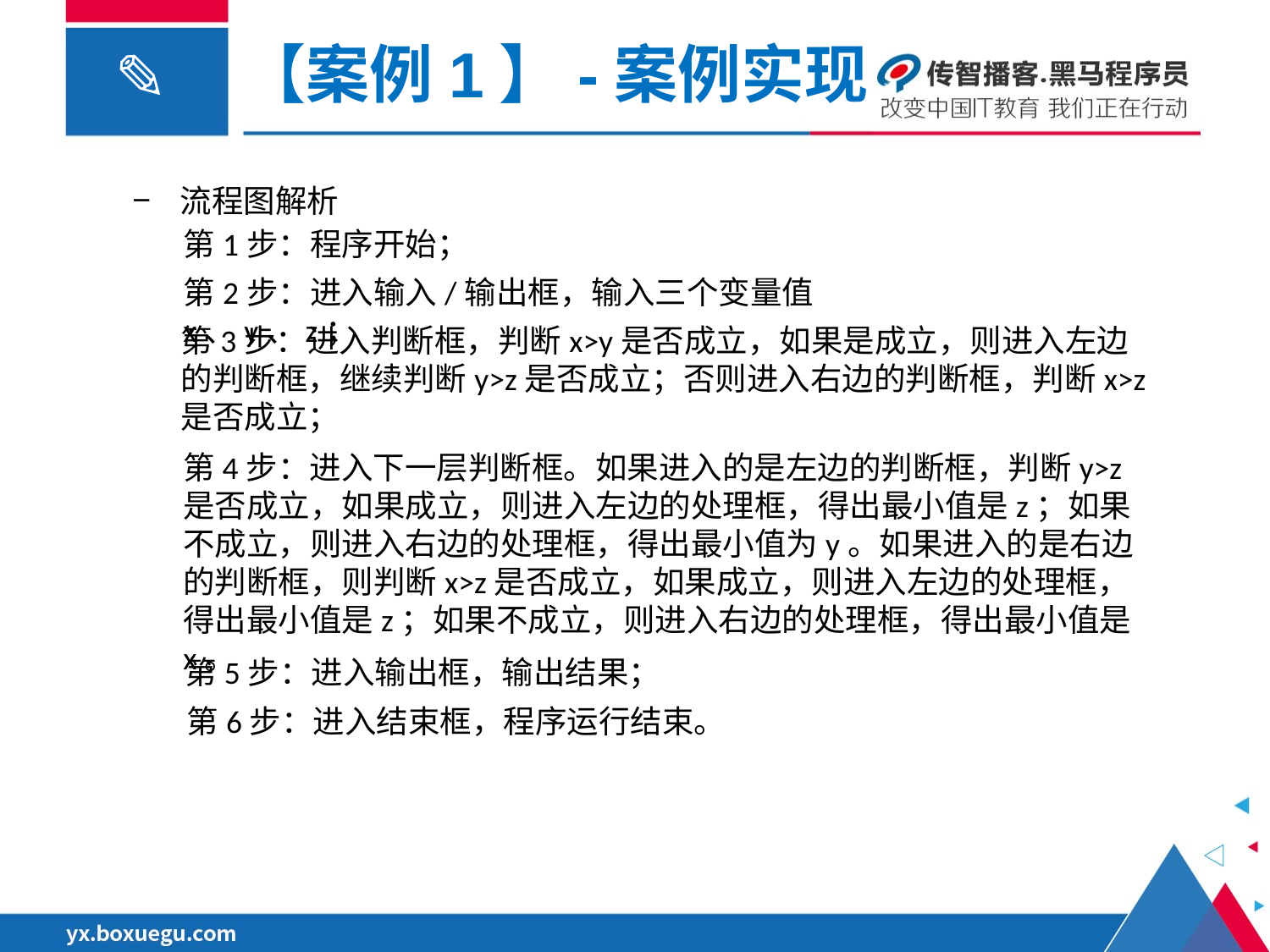

【案例1】-案例实现
流程图解析
第1步：程序开始；
第2步：进入输入/输出框，输入三个变量值x、y、z；
第3步：进入判断框，判断x>y是否成立，如果是成立，则进入左边的判断框，继续判断y>z是否成立；否则进入右边的判断框，判断x>z是否成立；
第4步：进入下一层判断框。如果进入的是左边的判断框，判断y>z是否成立，如果成立，则进入左边的处理框，得出最小值是z；如果不成立，则进入右边的处理框，得出最小值为y。如果进入的是右边的判断框，则判断x>z是否成立，如果成立，则进入左边的处理框，得出最小值是z；如果不成立，则进入右边的处理框，得出最小值是x。
第5步：进入输出框，输出结果；
第6步：进入结束框，程序运行结束。